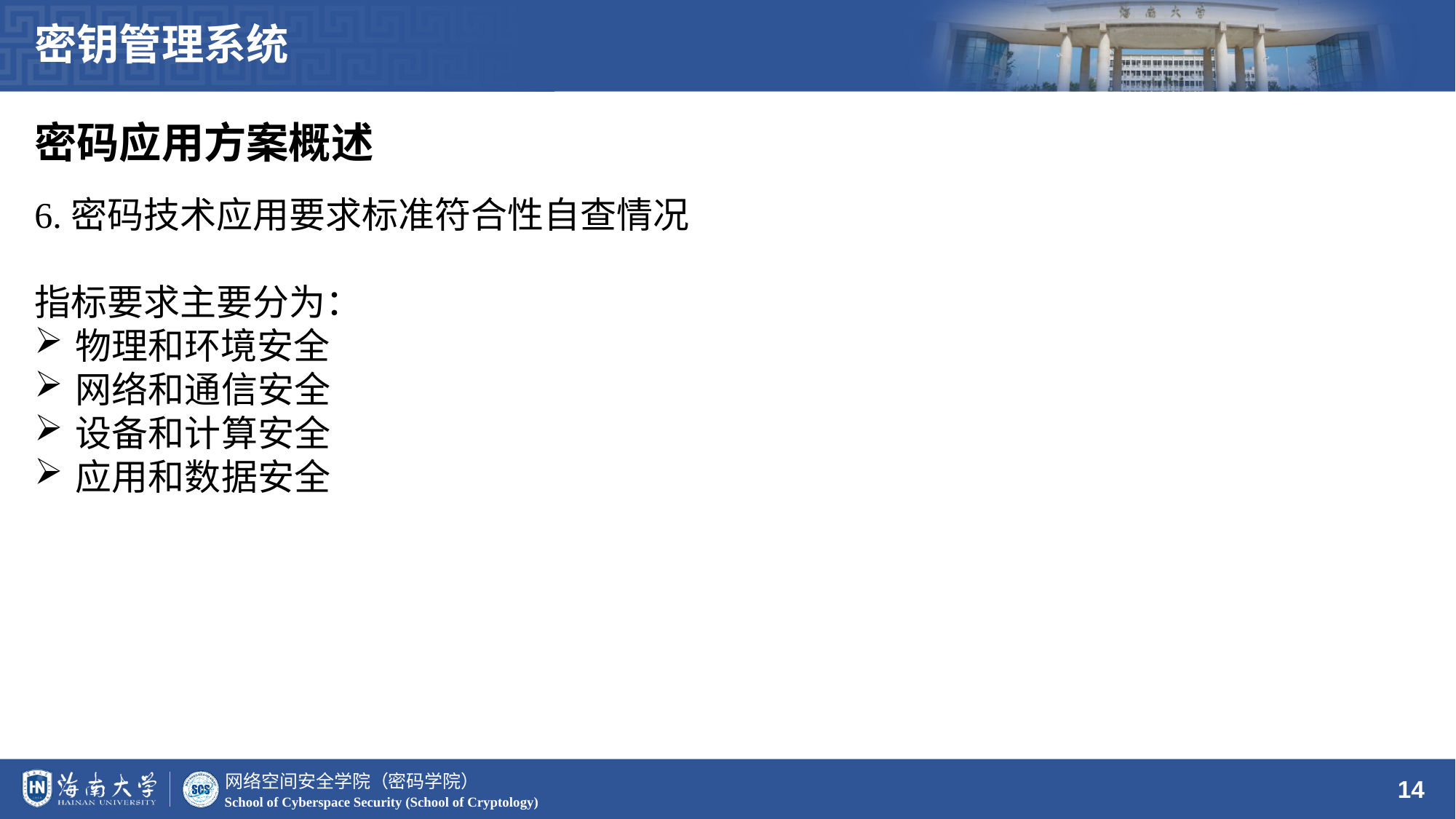

密钥管理系统

密码应用方案概述

6.密码技术应用要求标准符合性自查情况

指标要求主要分为：
物理和环境安全
网络和通信安全
设备和计算安全
应用和数据安全
14